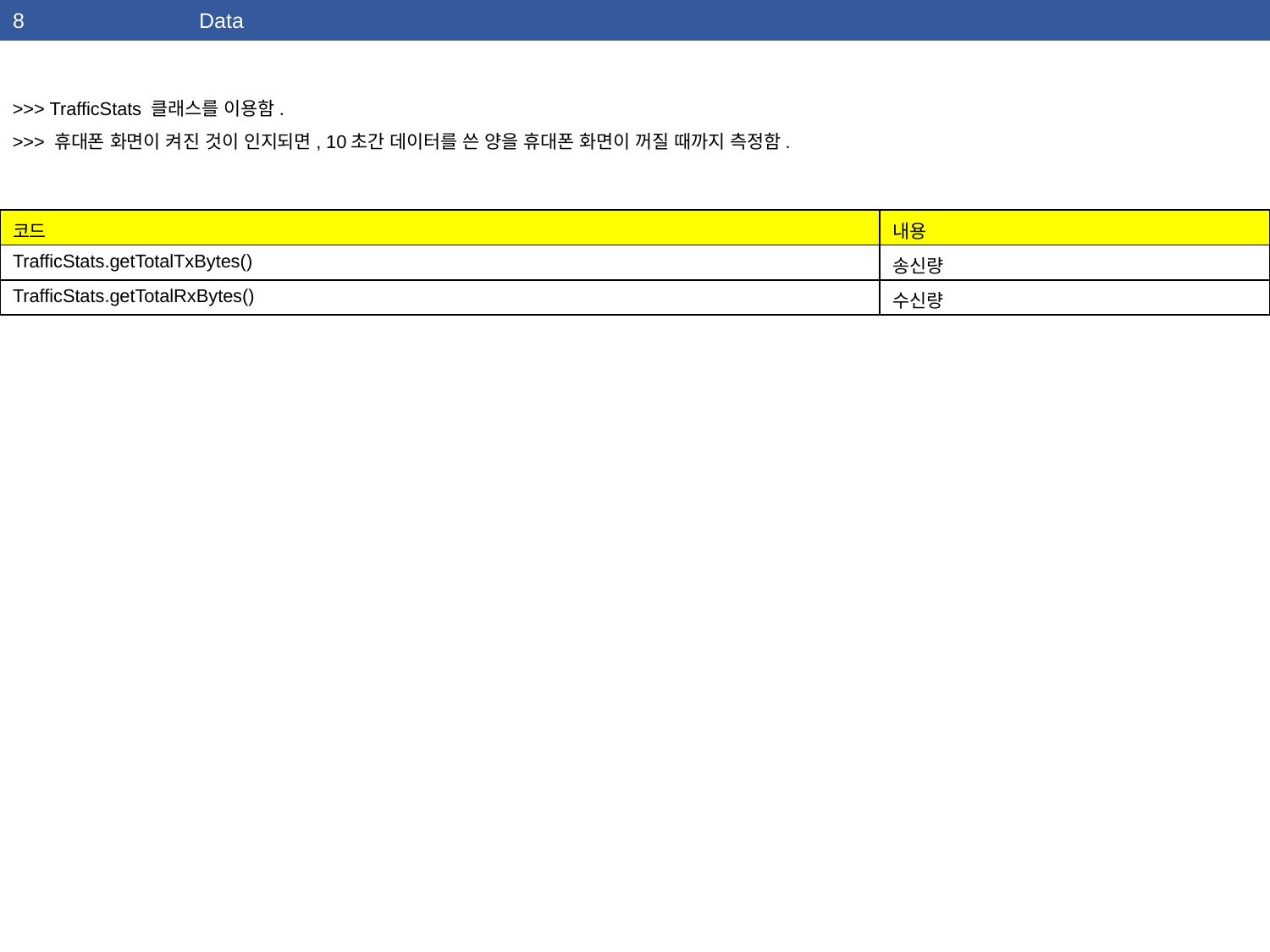

| 8 | Data |
| --- | --- |
>>> TrafficStats 클래스를 이용함.
>>> 휴대폰 화면이 켜진 것이 인지되면, 10초간 데이터를 쓴 양을 휴대폰 화면이 꺼질 때까지 측정함.
| 코드 | 내용 |
| --- | --- |
| TrafficStats.getTotalTxBytes() | 송신량 |
| TrafficStats.getTotalRxBytes() | 수신량 |